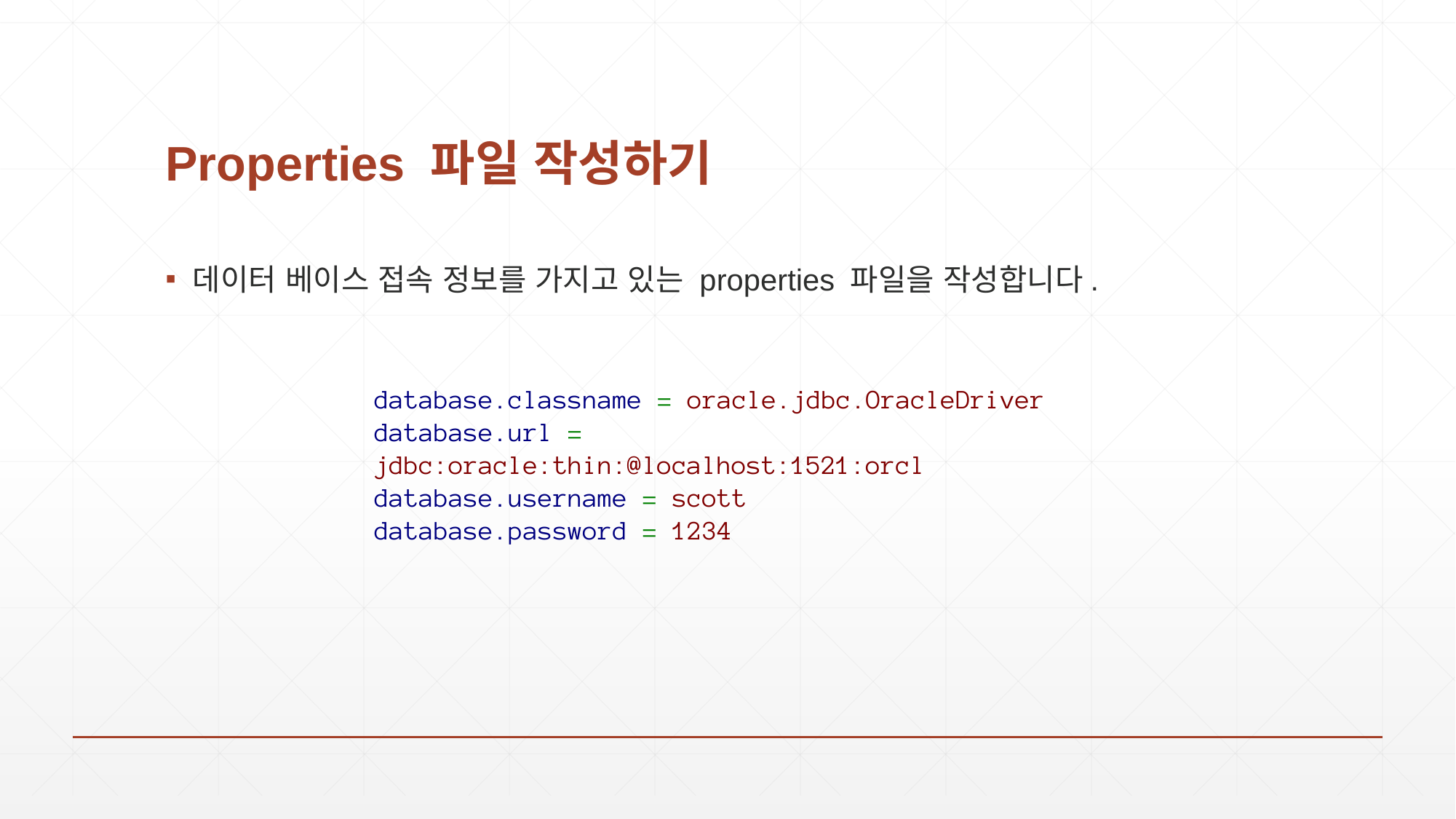

# Properties 파일 작성하기
데이터 베이스 접속 정보를 가지고 있는 properties 파일을 작성합니다.
database.classname = oracle.jdbc.OracleDriver
database.url = jdbc:oracle:thin:@localhost:1521:orcl
database.username = scott
database.password = 1234